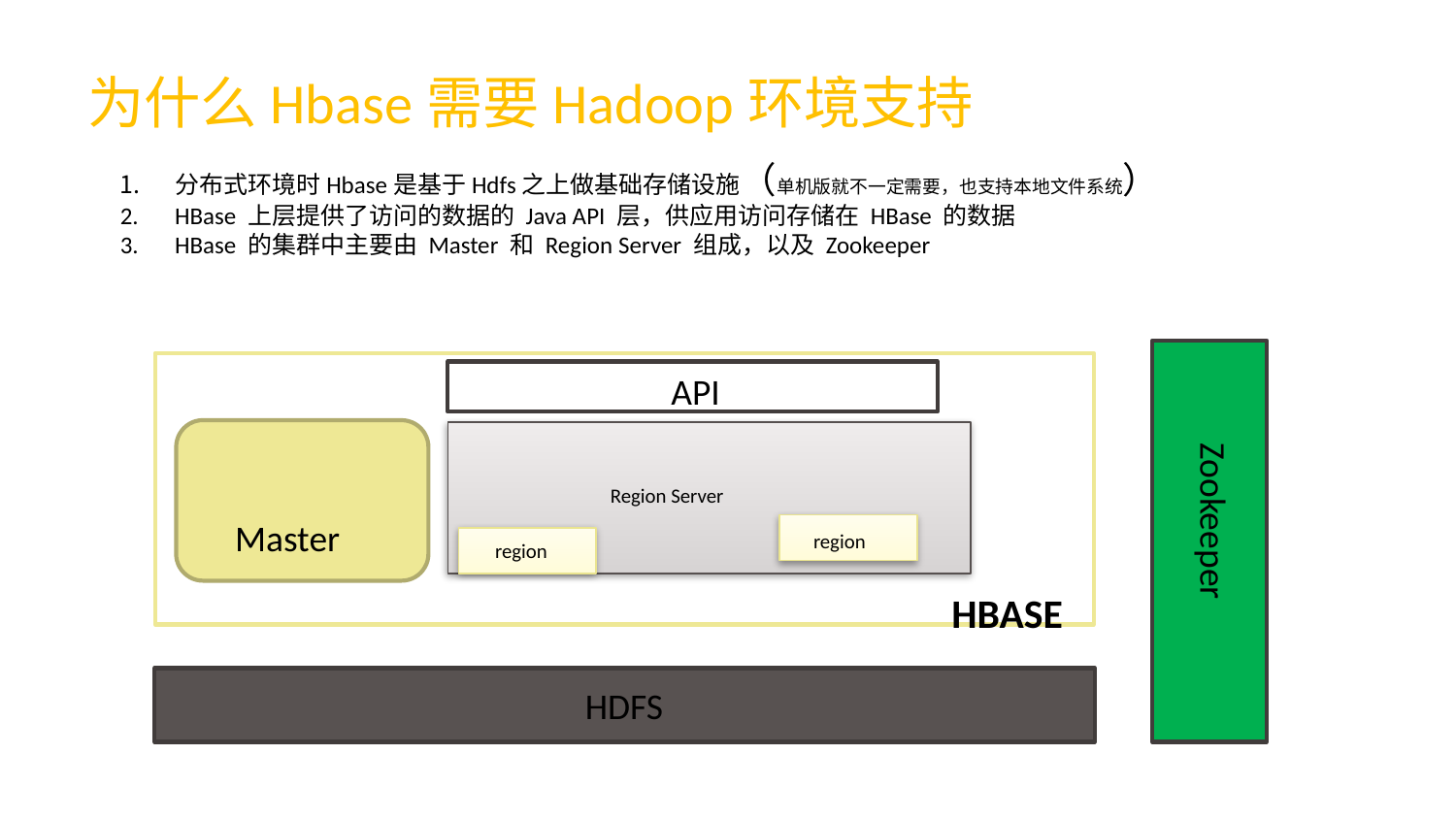

# 为什么Hbase需要Hadoop环境支持
分布式环境时Hbase是基于Hdfs之上做基础存储设施（单机版就不一定需要，也支持本地文件系统）
HBase 上层提供了访问的数据的 Java API 层，供应用访问存储在 HBase 的数据
HBase 的集群中主要由 Master 和 Region Server 组成，以及 Zookeeper

API

Zookeeper
Region Server
Master

region

region
HBASE

HDFS